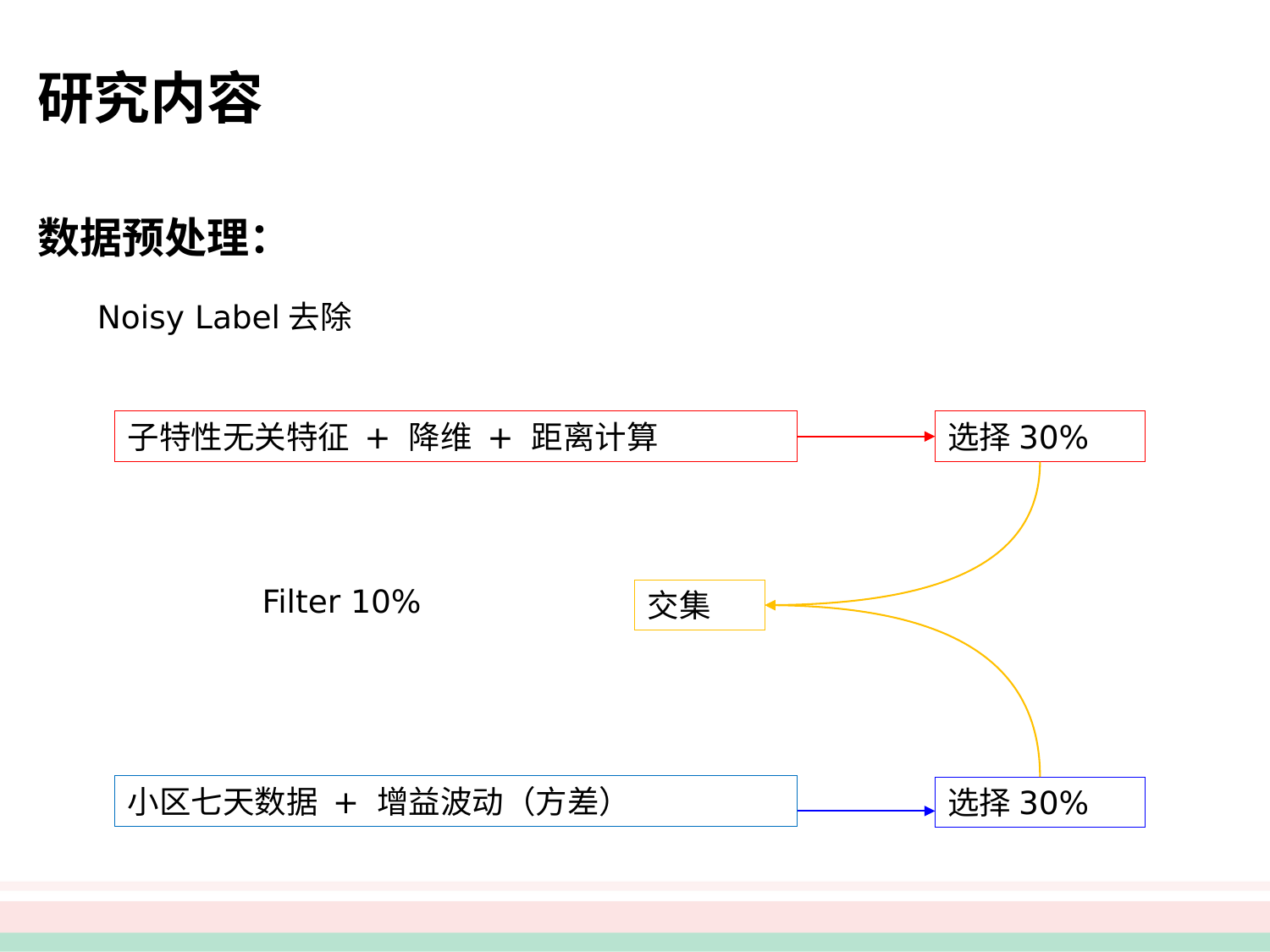

研究内容
数据预处理：
Noisy Label去除
子特性无关特征 + 降维 + 距离计算
选择30%
Filter 10%
交集
小区七天数据 + 增益波动（方差）
选择30%